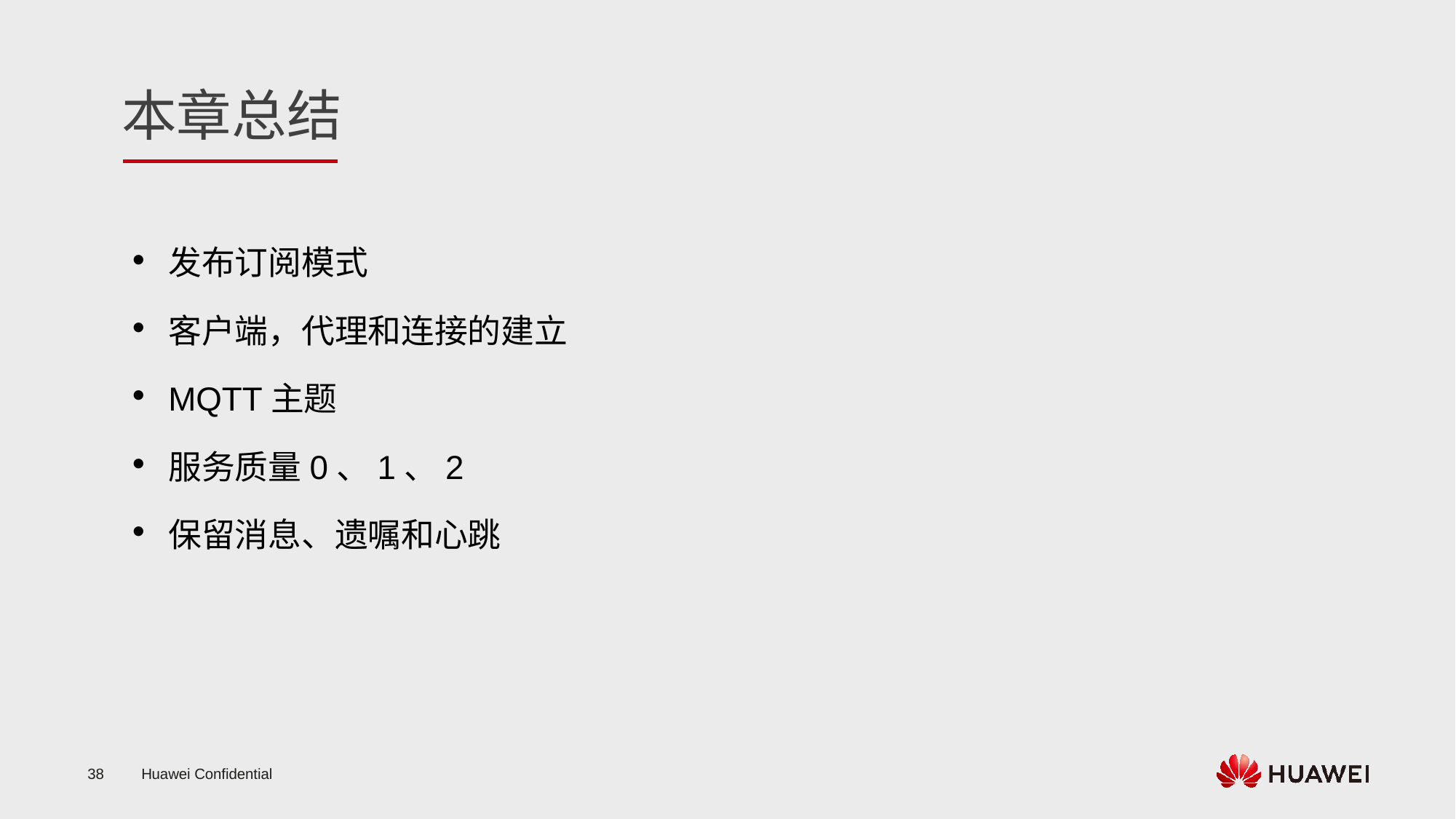

发布订阅模式
客户端，代理和连接的建立
MQTT主题
服务质量0、1、2
保留消息、遗嘱和心跳